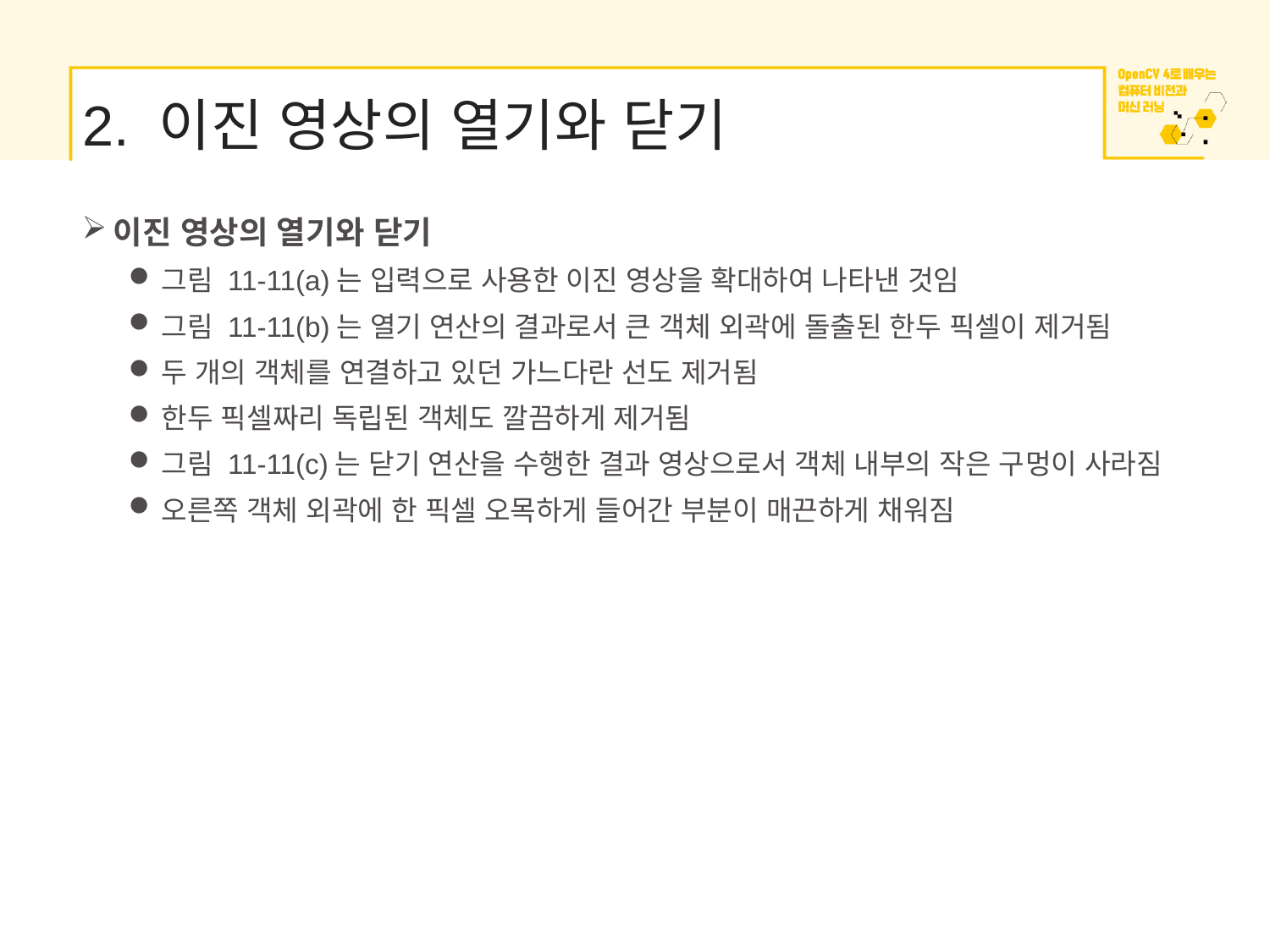

# 2. 이진 영상의 열기와 닫기
이진 영상의 열기와 닫기
그림 11-11(a)는 입력으로 사용한 이진 영상을 확대하여 나타낸 것임
그림 11-11(b)는 열기 연산의 결과로서 큰 객체 외곽에 돌출된 한두 픽셀이 제거됨
두 개의 객체를 연결하고 있던 가느다란 선도 제거됨
한두 픽셀짜리 독립된 객체도 깔끔하게 제거됨
그림 11-11(c)는 닫기 연산을 수행한 결과 영상으로서 객체 내부의 작은 구멍이 사라짐
오른쪽 객체 외곽에 한 픽셀 오목하게 들어간 부분이 매끈하게 채워짐